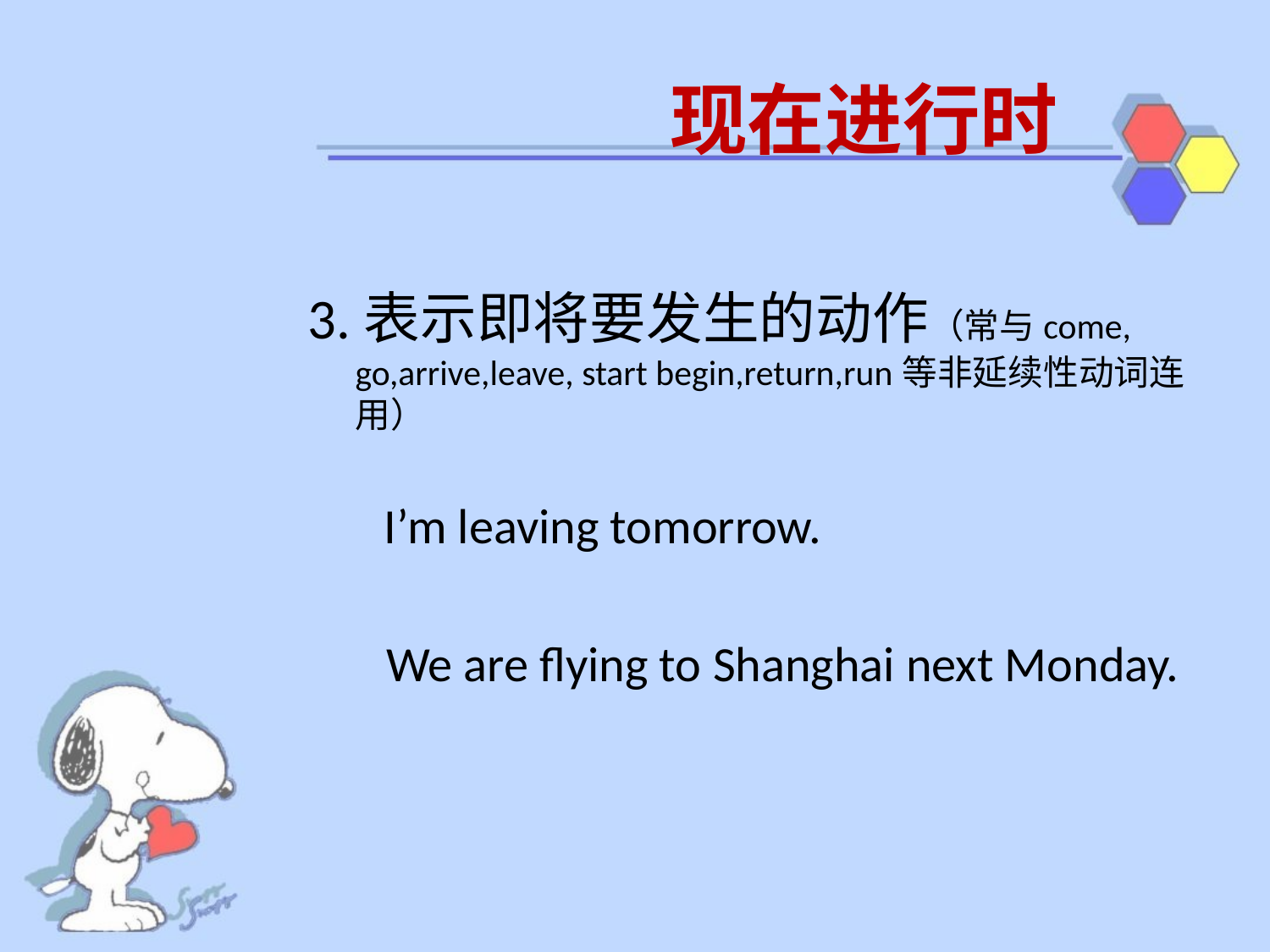

# 现在进行时
3.表示即将要发生的动作（常与come, go,arrive,leave, start begin,return,run等非延续性动词连用）

        I’m leaving tomorrow.

       We are flying to Shanghai next Monday.